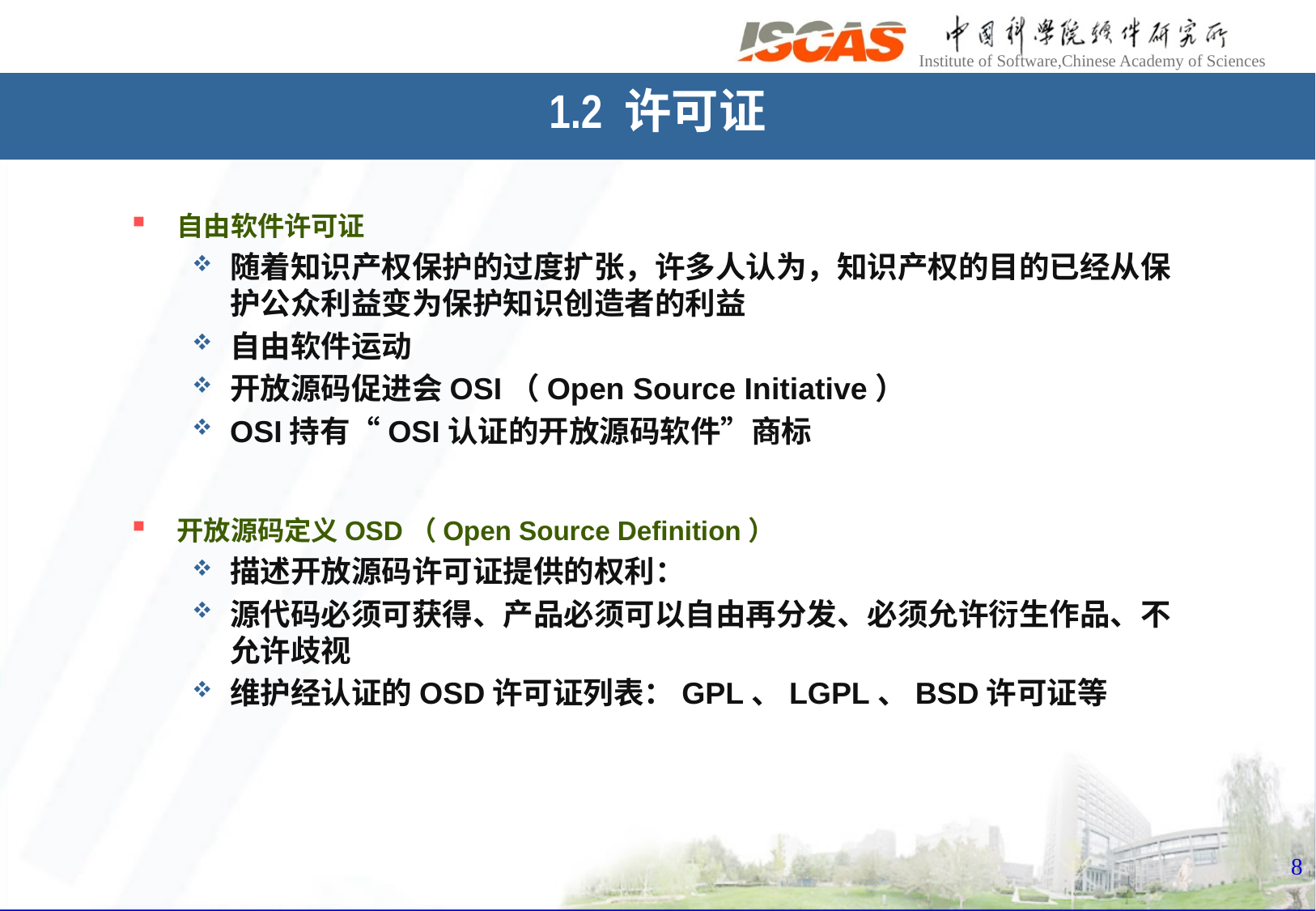

1.2 许可证
自由软件许可证
随着知识产权保护的过度扩张，许多人认为，知识产权的目的已经从保护公众利益变为保护知识创造者的利益
自由软件运动
开放源码促进会OSI（Open Source Initiative）
OSI持有“OSI认证的开放源码软件”商标

开放源码定义OSD（Open Source Definition）
描述开放源码许可证提供的权利：
源代码必须可获得、产品必须可以自由再分发、必须允许衍生作品、不允许歧视
维护经认证的OSD许可证列表：GPL、LGPL、BSD许可证等

8